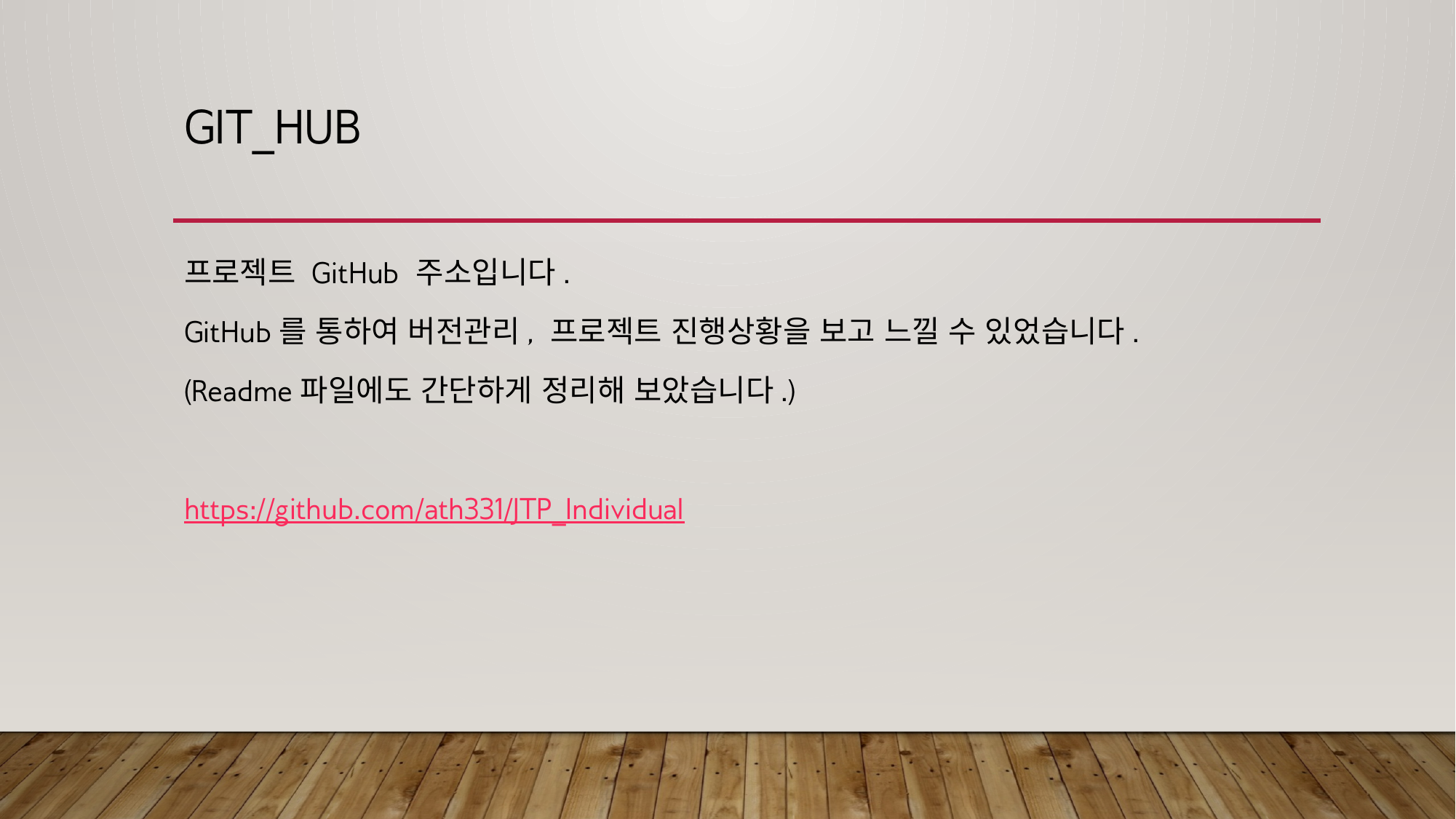

# GIT_HUB
프로젝트 GitHub 주소입니다.
GitHub를 통하여 버전관리, 프로젝트 진행상황을 보고 느낄 수 있었습니다.
(Readme파일에도 간단하게 정리해 보았습니다.)

https://github.com/ath331/JTP_Individual